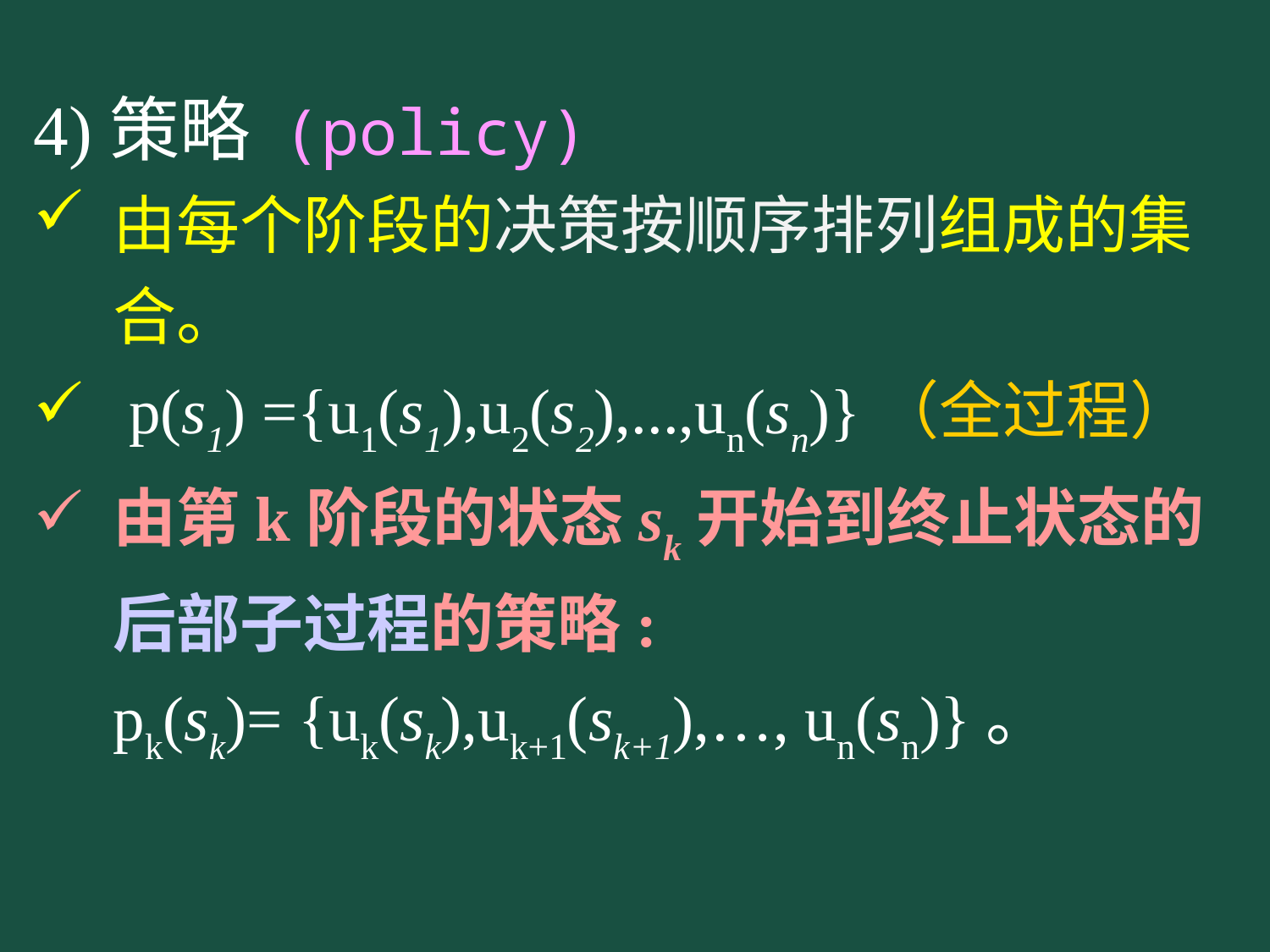

4)策略 (policy)
由每个阶段的决策按顺序排列组成的集合。
 p(s1) ={u1(s1),u2(s2),...,un(sn)}（全过程）
由第k阶段的状态sk开始到终止状态的后部子过程的策略:
     pk(sk)= {uk(sk),uk+1(sk+1),…, un(sn)}。